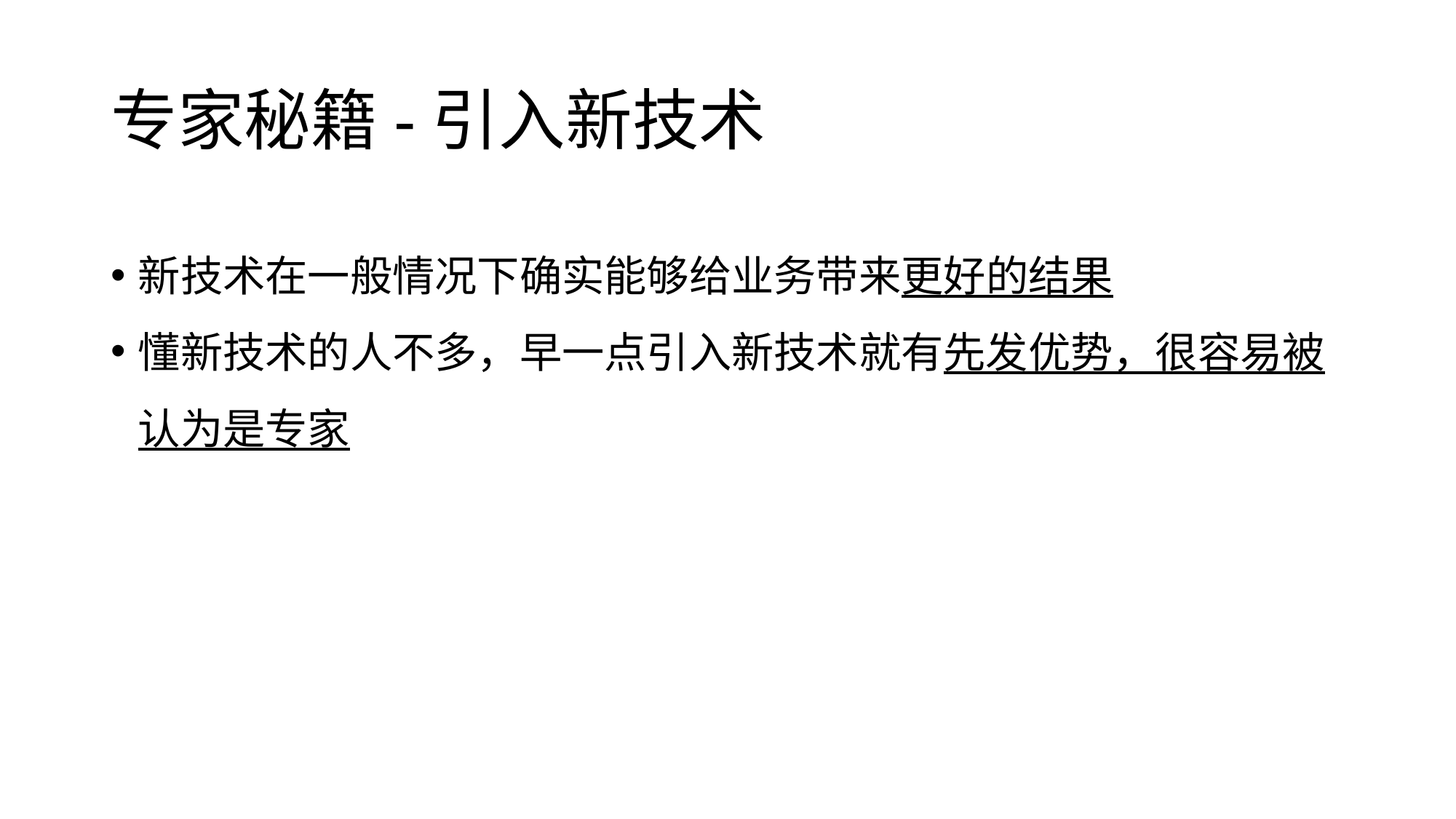

# 专家秘籍-引入新技术
新技术在一般情况下确实能够给业务带来更好的结果
懂新技术的人不多，早一点引入新技术就有先发优势，很容易被认为是专家